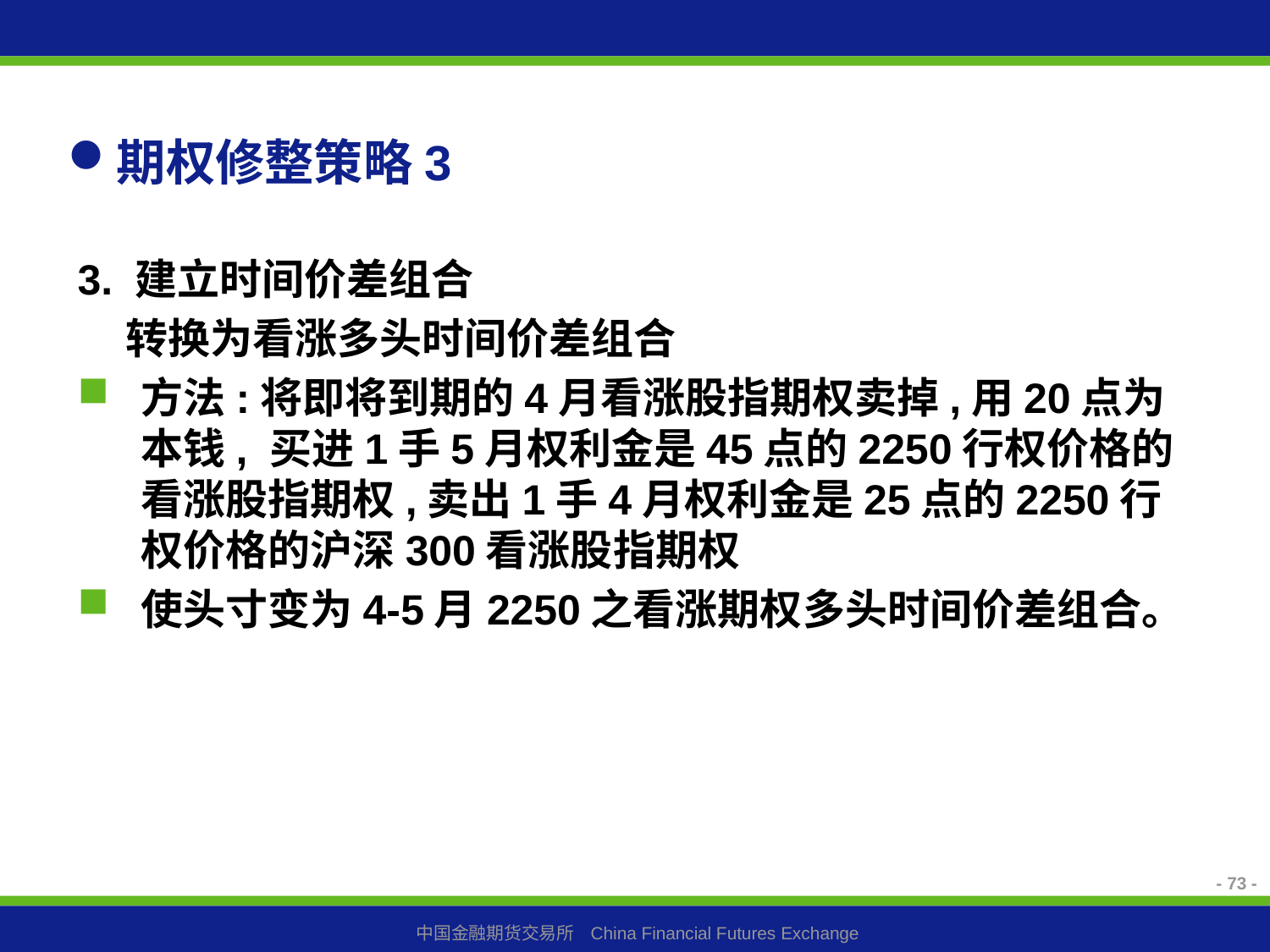

# 期权修整策略3
3. 建立时间价差组合
    转换为看涨多头时间价差组合
方法:将即将到期的4月看涨股指期权卖掉,用20点为本钱, 买进1手5月权利金是45点的2250行权价格的看涨股指期权,卖出1手4月权利金是25点的2250行权价格的沪深300看涨股指期权
使头寸变为4-5月2250之看涨期权多头时间价差组合。
- 73 -